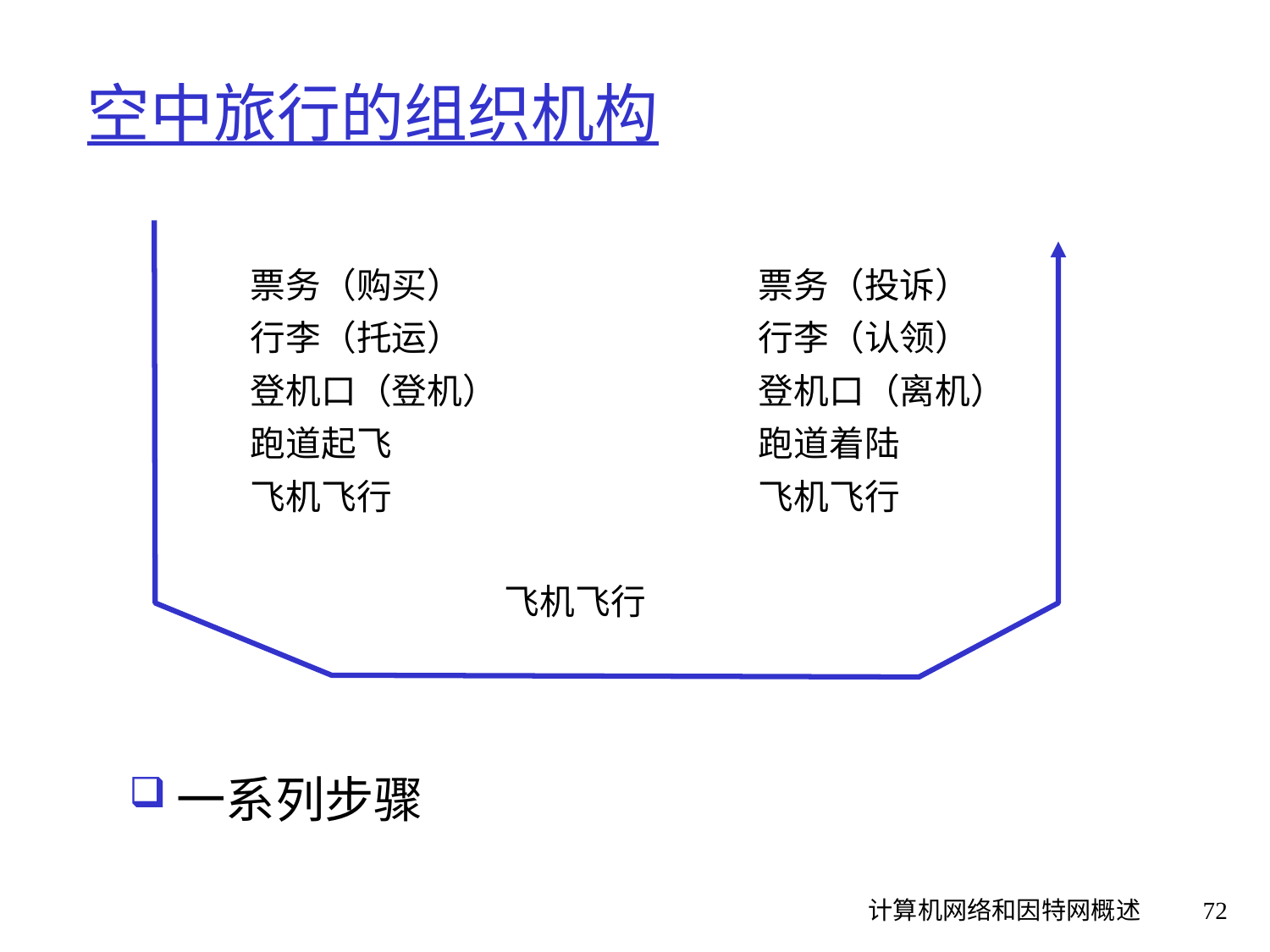

# 空中旅行的组织机构

票务（购买）			票务（投诉）
行李（托运）			行李（认领）
登机口（登机）			登机口（离机）
跑道起飞			跑道着陆
飞机飞行			飞机飞行

		飞机飞行
一系列步骤
计算机网络和因特网概述
72